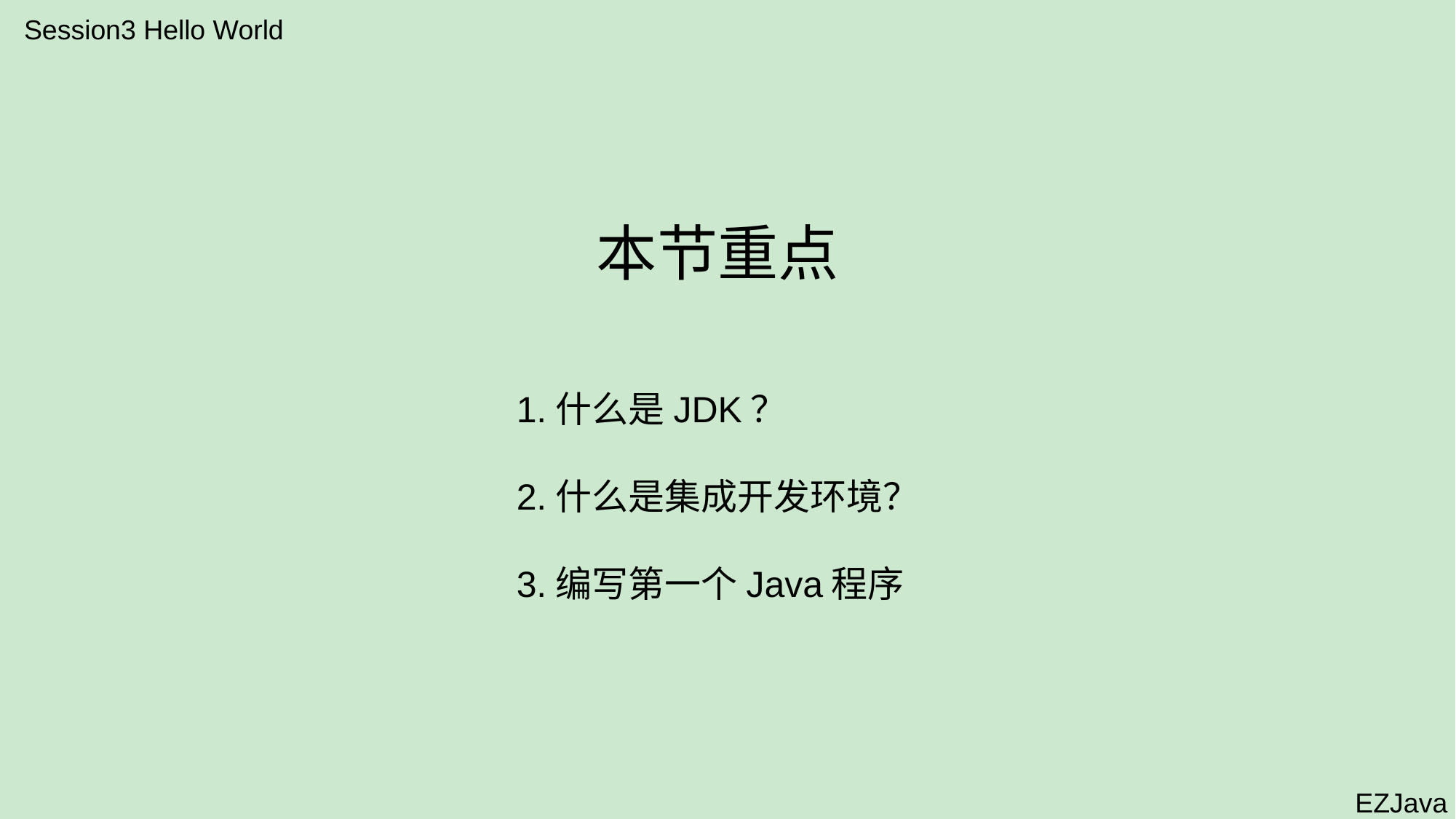

Session3 Hello World
本节重点
1.什么是JDK？

2.什么是集成开发环境？

3.编写第一个Java程序
EZJava